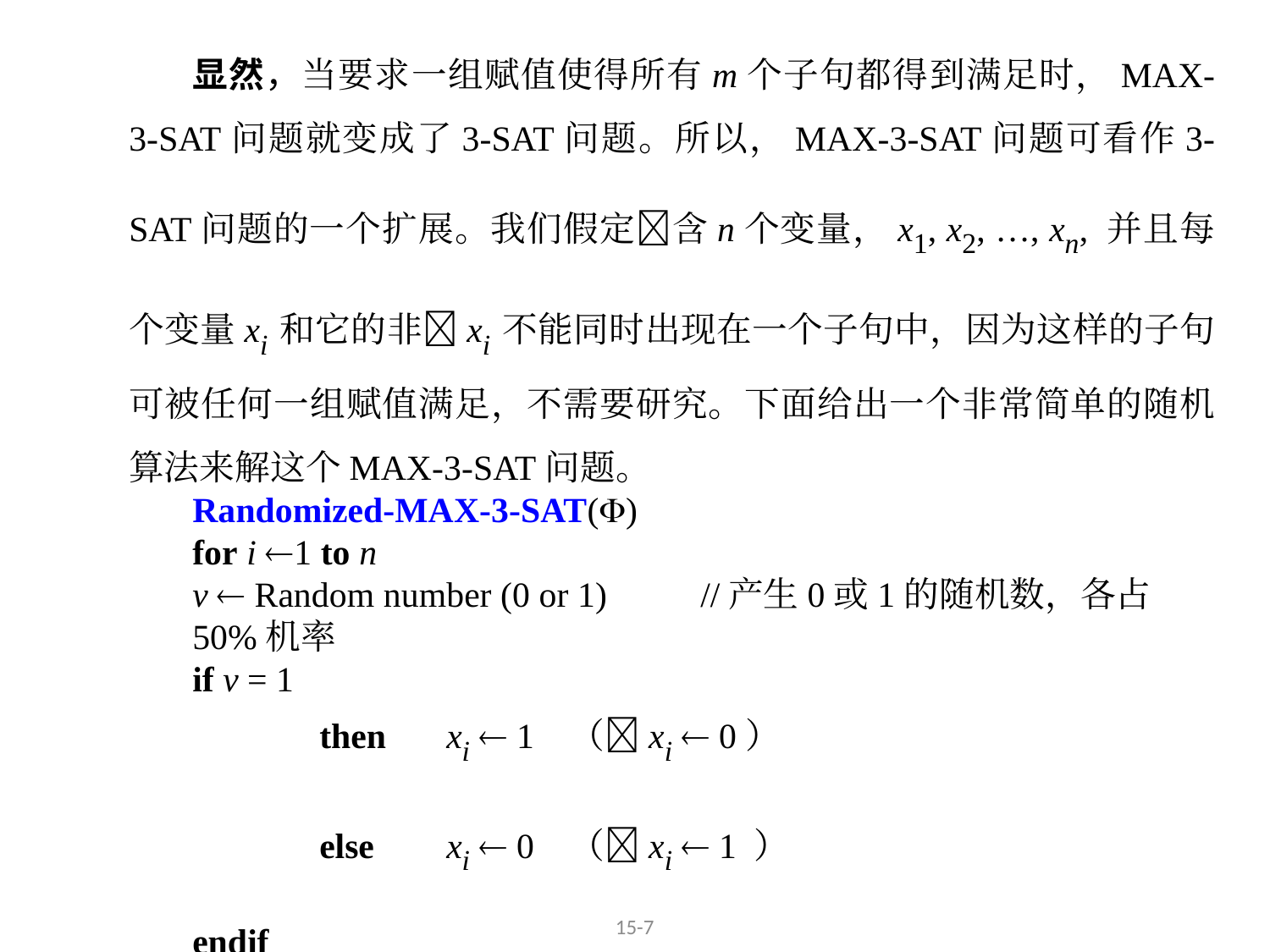

显然，当要求一组赋值使得所有m个子句都得到满足时，MAX-3-SAT问题就变成了3-SAT问题。所以，MAX-3-SAT问题可看作3-SAT问题的一个扩展。我们假定Φ含n个变量，x1, x2, …, xn, 并且每个变量xi和它的非¬xi不能同时出现在一个子句中，因为这样的子句可被任何一组赋值满足，不需要研究。下面给出一个非常简单的随机算法来解这个MAX-3-SAT问题。
Randomized-MAX-3-SAT(Φ)
for i ←1 to n
 	v ← Random number (0 or 1)	//产生0或1的随机数，各占50%机率
 	if v = 1
 		then	xi ← 1   （¬xi ← 0）

 		else	xi ← 0   （¬xi ← 1 ）

 	endif
endfor
End
15-7